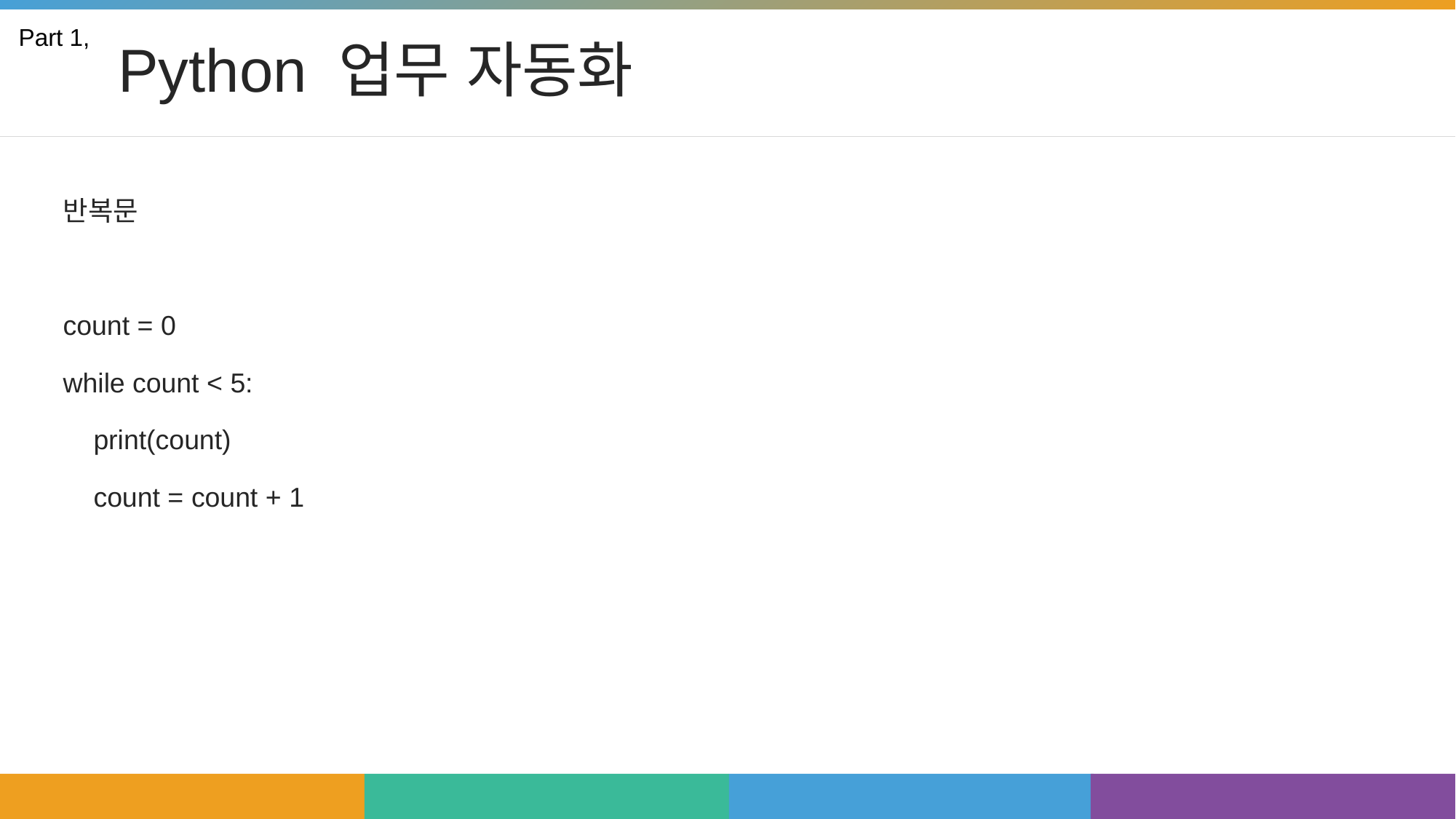

# Python 업무 자동화
Part 1,
반복문

count = 0
while count < 5:
    print(count)
    count = count + 1